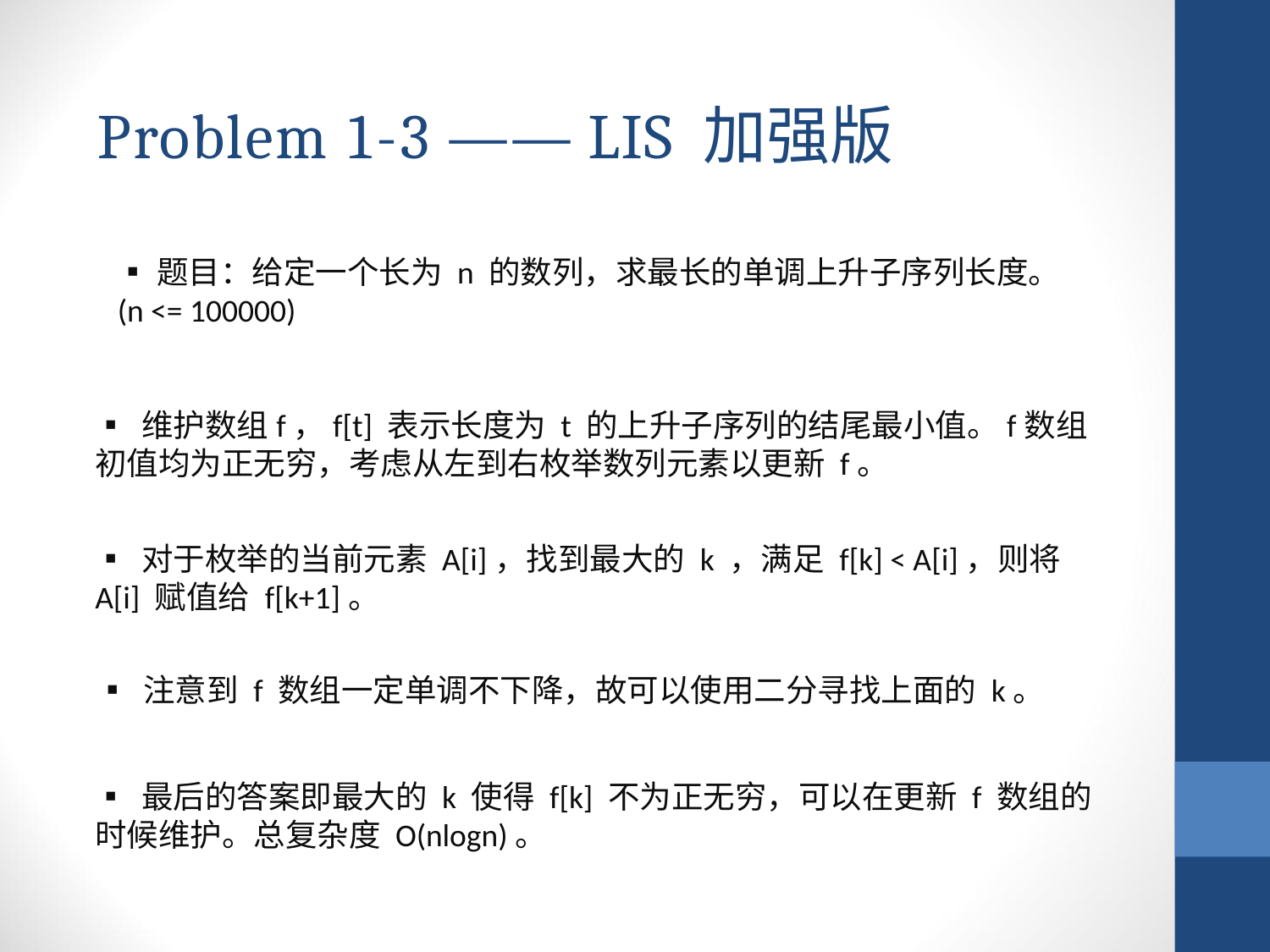

Problem 1-3 —— LIS 加强版
▪题目：给定一个长为 n 的数列，求最长的单调上升子序列长度。
(n <= 100000)
▪ 维护数组f，f[t] 表示长度为 t 的上升子序列的结尾最小值。f数组初值均为正无穷，考虑从左到右枚举数列元素以更新 f。
▪ 对于枚举的当前元素 A[i]，找到最大的 k ，满足 f[k] < A[i]，则将 A[i] 赋值给 f[k+1]。
▪ 注意到 f 数组一定单调不下降，故可以使用二分寻找上面的 k。
▪ 最后的答案即最大的 k 使得 f[k] 不为正无穷，可以在更新 f 数组的时候维护。总复杂度 O(nlogn)。